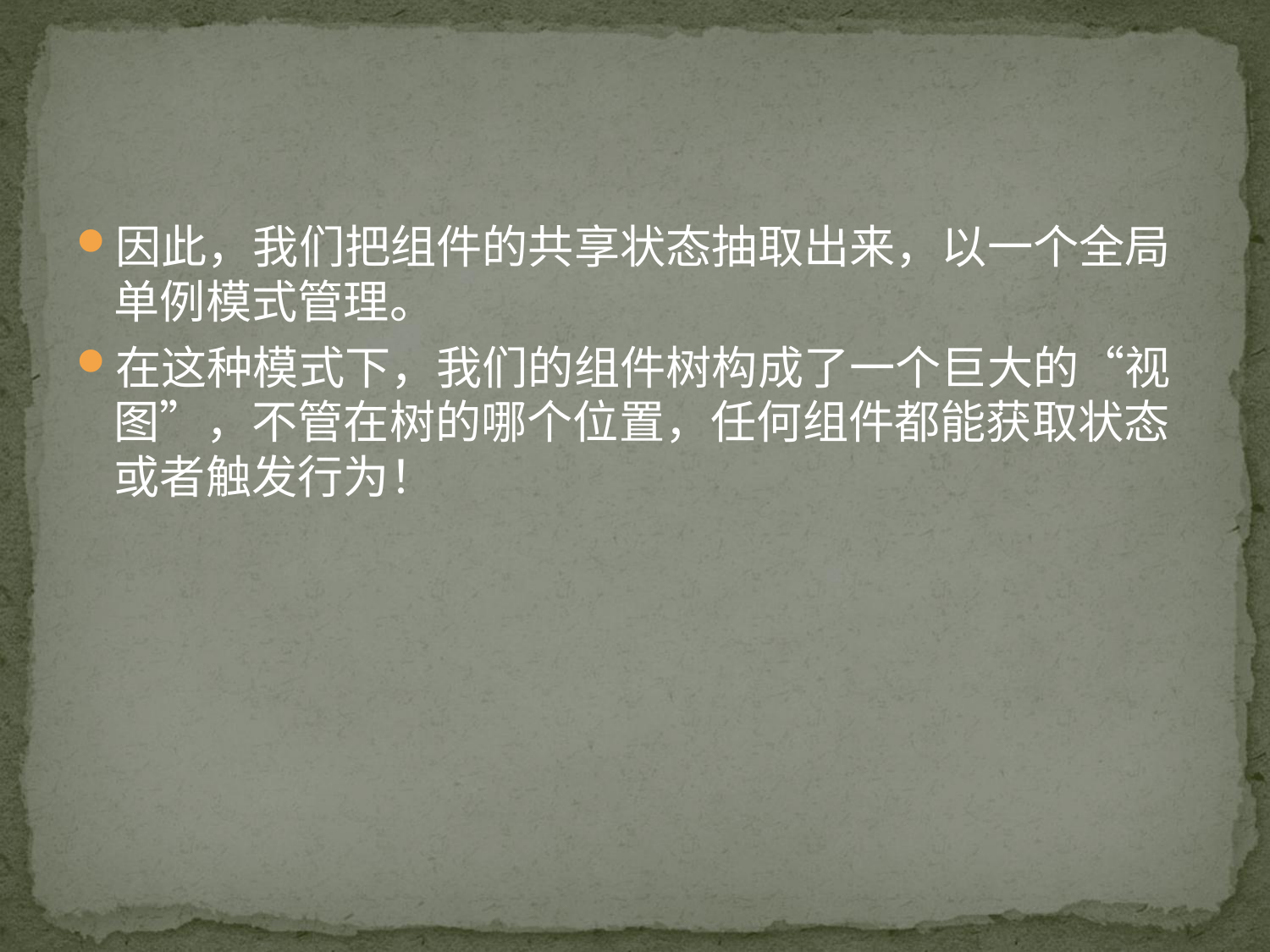

#
因此，我们把组件的共享状态抽取出来，以一个全局单例模式管理。
在这种模式下，我们的组件树构成了一个巨大的“视图”，不管在树的哪个位置，任何组件都能获取状态或者触发行为！